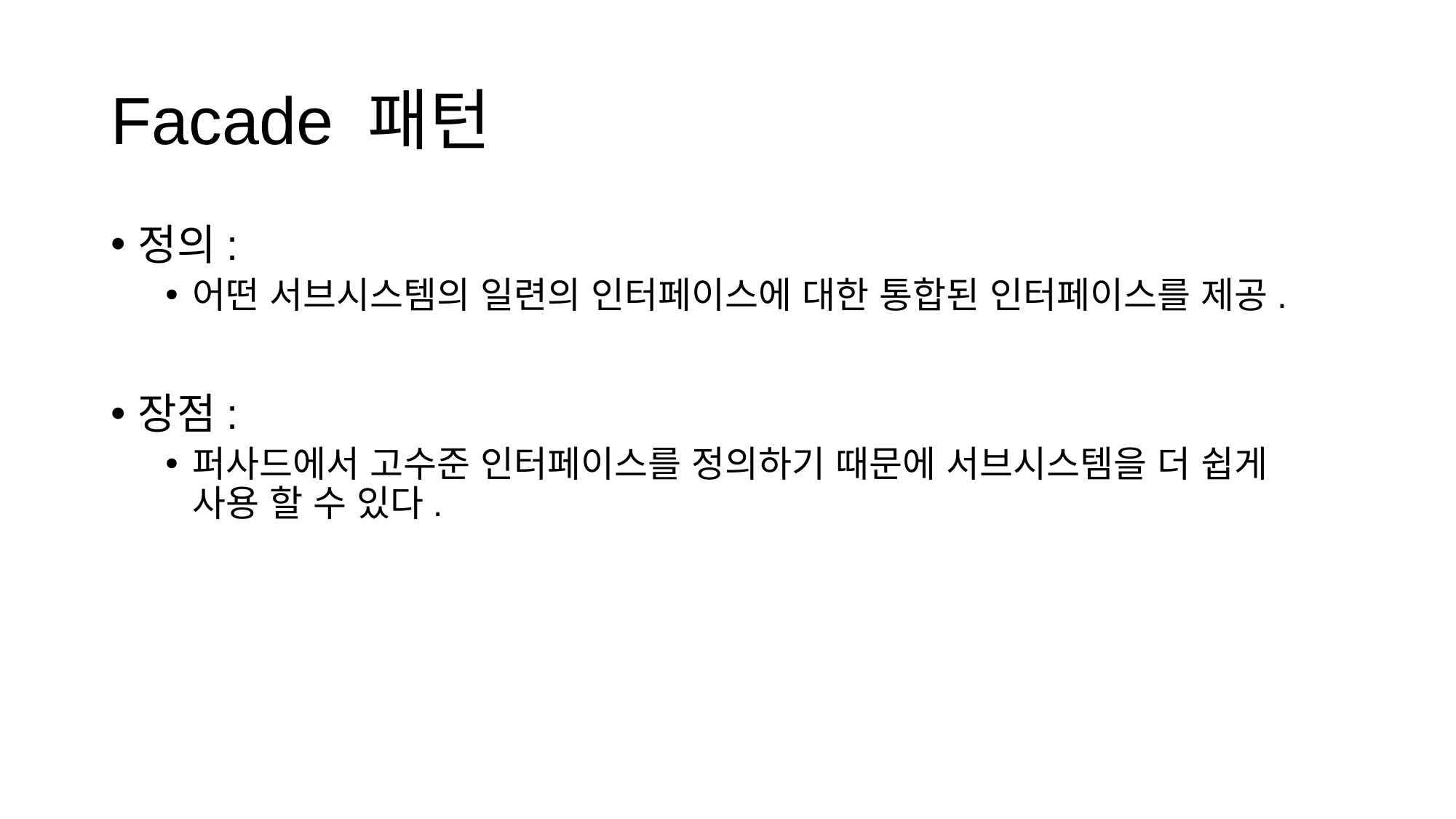

# Facade 패턴
정의:
어떤 서브시스템의 일련의 인터페이스에 대한 통합된 인터페이스를 제공.

장점:
퍼사드에서 고수준 인터페이스를 정의하기 때문에 서브시스템을 더 쉽게 사용 할 수 있다.